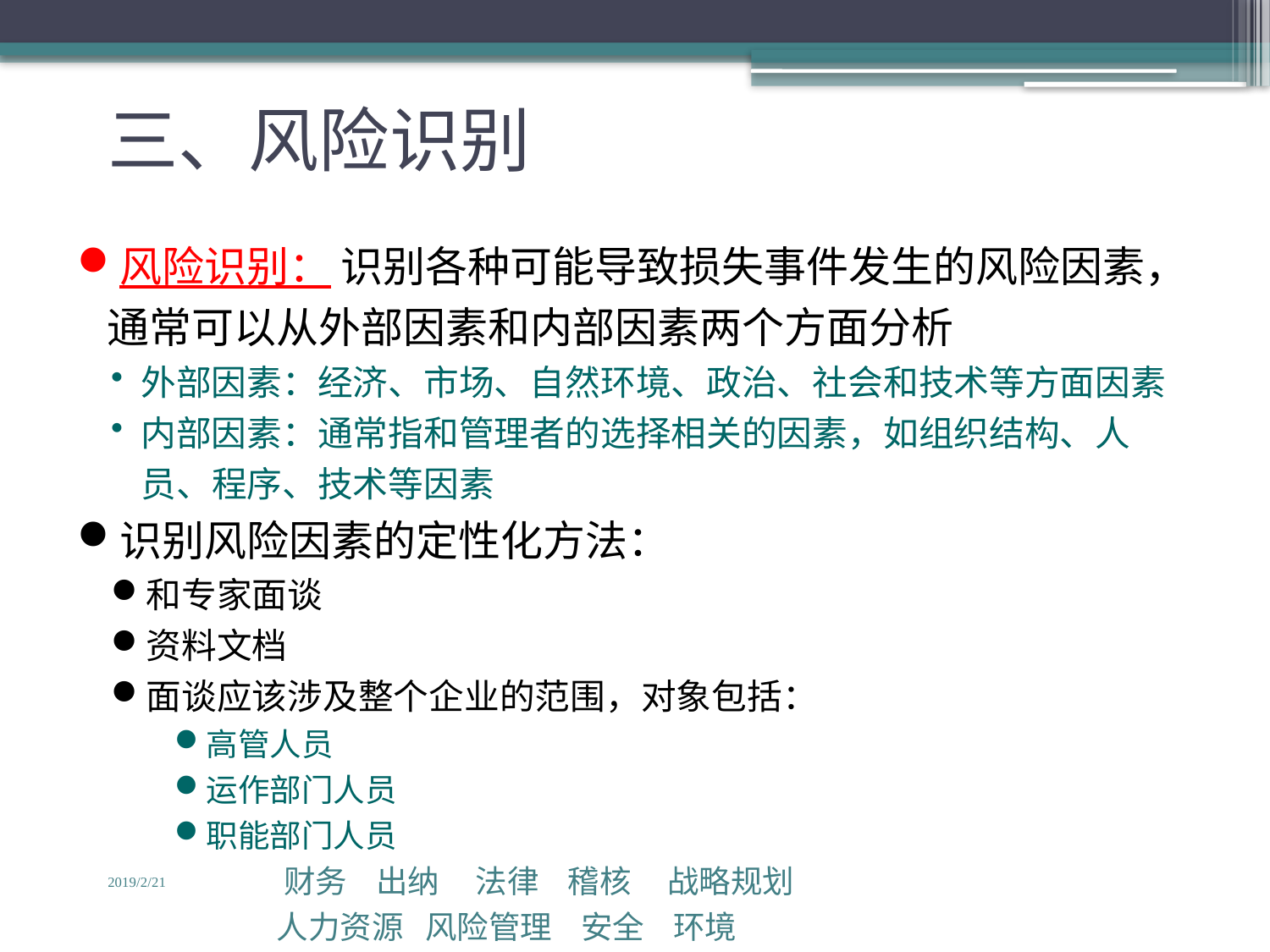

# 三、风险识别
风险识别： 识别各种可能导致损失事件发生的风险因素，通常可以从外部因素和内部因素两个方面分析
外部因素：经济、市场、自然环境、政治、社会和技术等方面因素
内部因素：通常指和管理者的选择相关的因素，如组织结构、人员、程序、技术等因素
识别风险因素的定性化方法：
和专家面谈
资料文档
面谈应该涉及整个企业的范围，对象包括：
高管人员
运作部门人员
职能部门人员
          财务    出纳     法律    稽核     战略规划
         人力资源   风险管理    安全    环境
2019/2/21

12